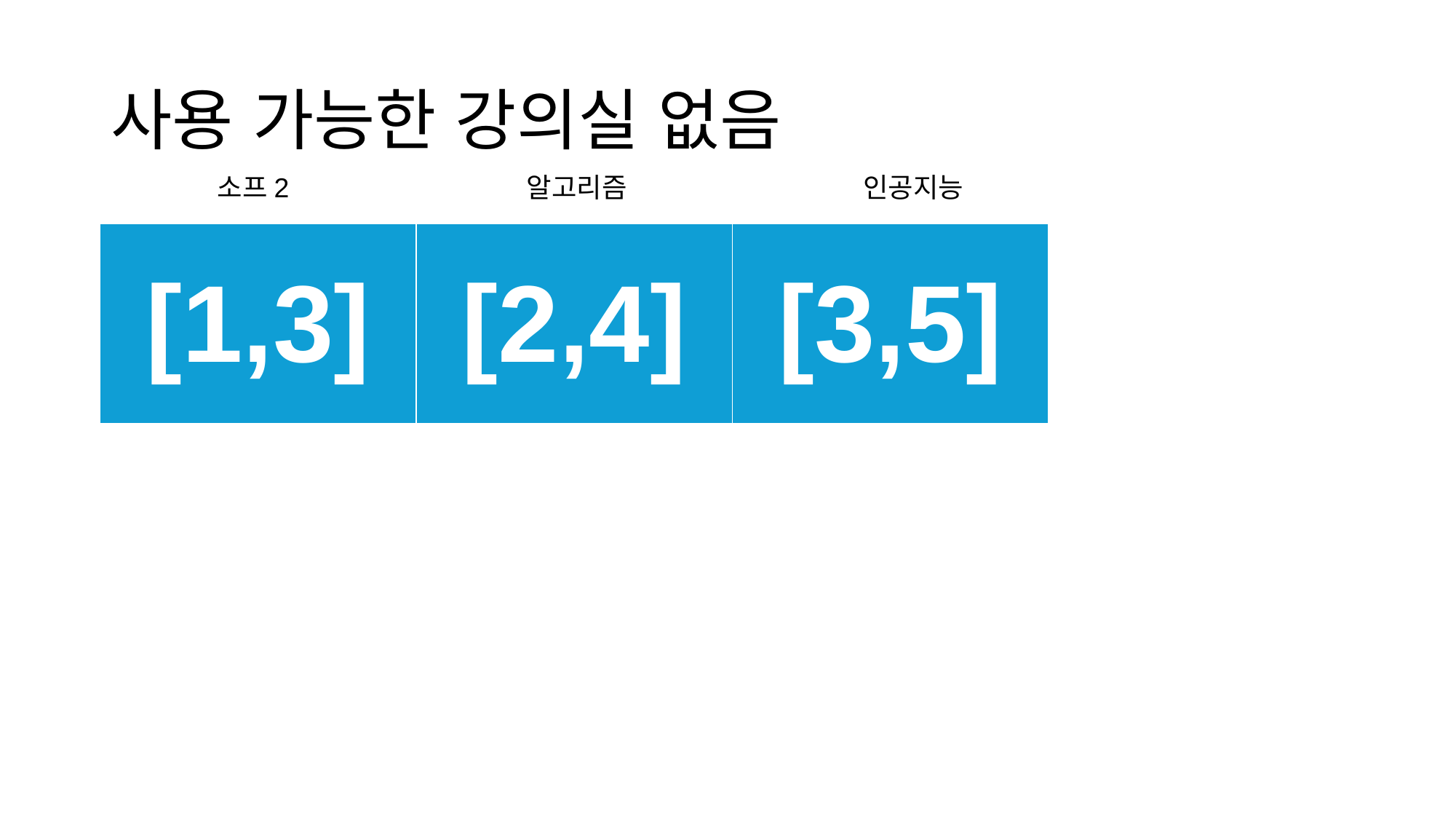

# 사용 가능한 강의실 없음
소프2
알고리즘
인공지능
| [1,3] | [2,4] | [3,5] |
| --- | --- | --- |